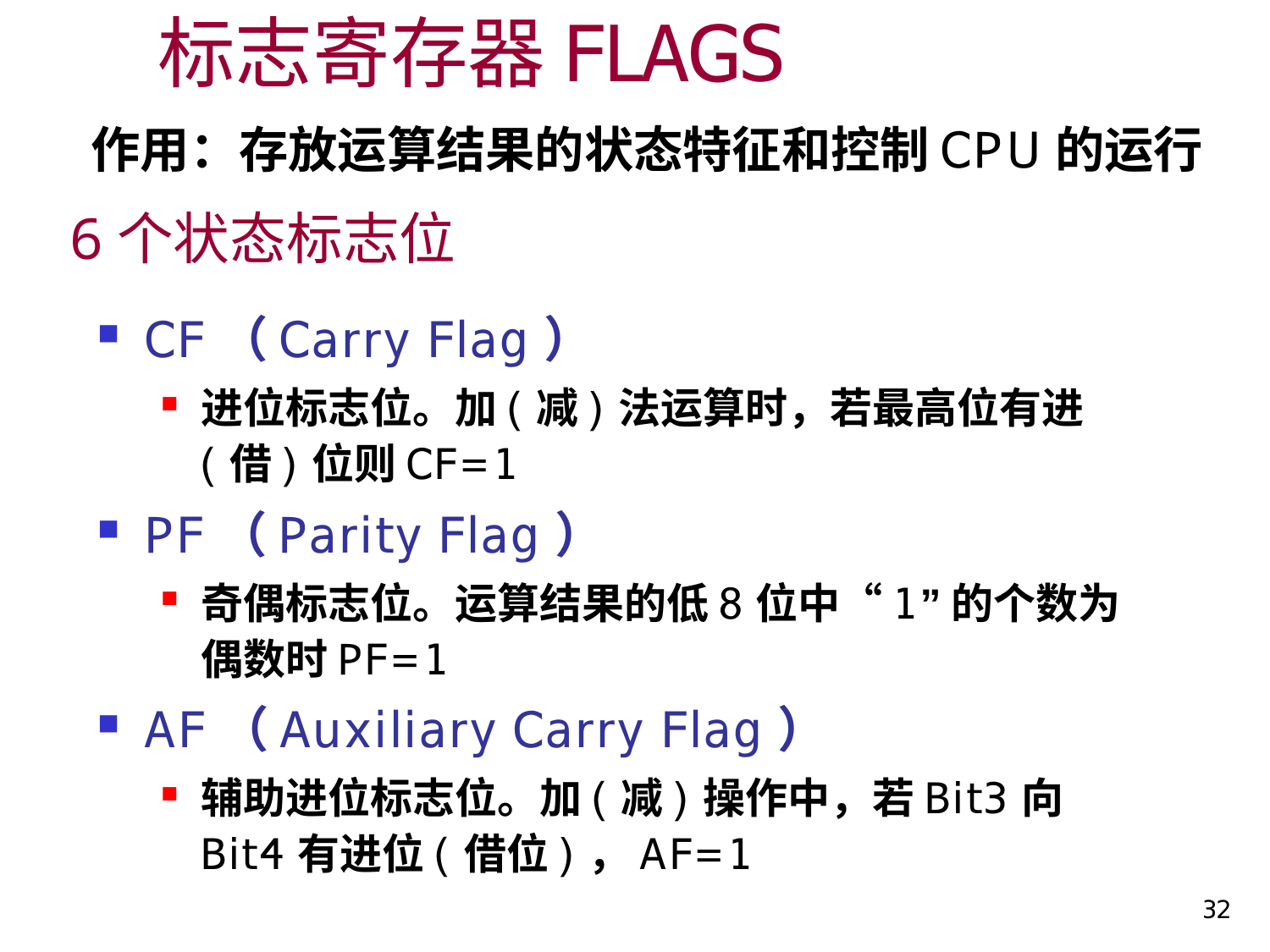

# 标志寄存器FLAGS
作用：存放运算结果的状态特征和控制CPU的运行
6个状态标志位
CF（Carry Flag）
进位标志位。加(减)法运算时，若最高位有进(借)位则CF=1
PF（Parity Flag）
奇偶标志位。运算结果的低8位中“1”的个数为偶数时PF=1
AF（Auxiliary Carry Flag）
辅助进位标志位。加(减)操作中，若Bit3向Bit4有进位(借位)，AF=1
32